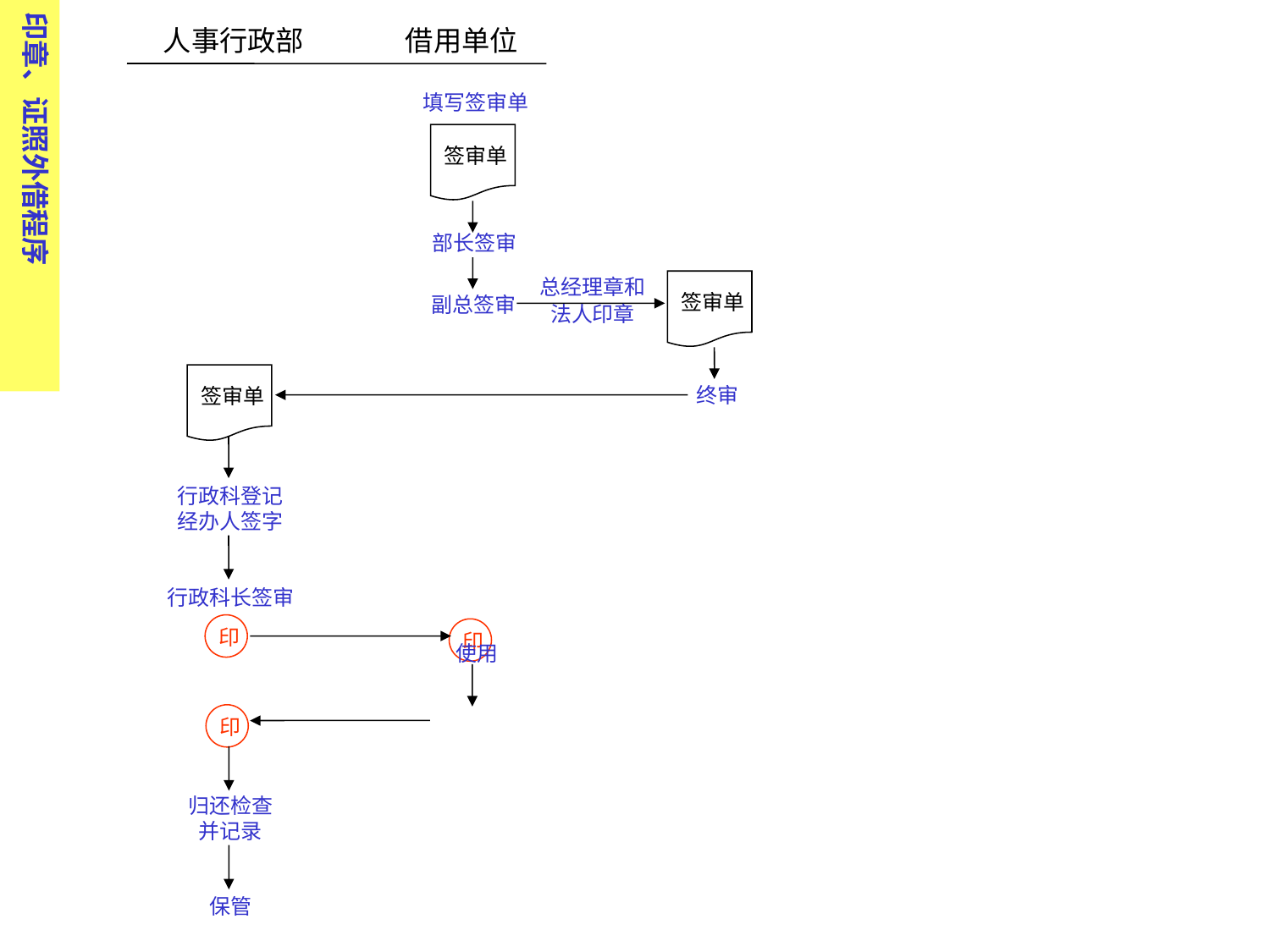

印章、证照外借程序
人事行政部                借用单位

填写签审单

签审单

部长签审

总经理章和
法人印章

副总签审
签审单

终审
签审单

行政科登记经办人签字

行政科长签审

印

印
使用

印

归还检查并记录

30
保管